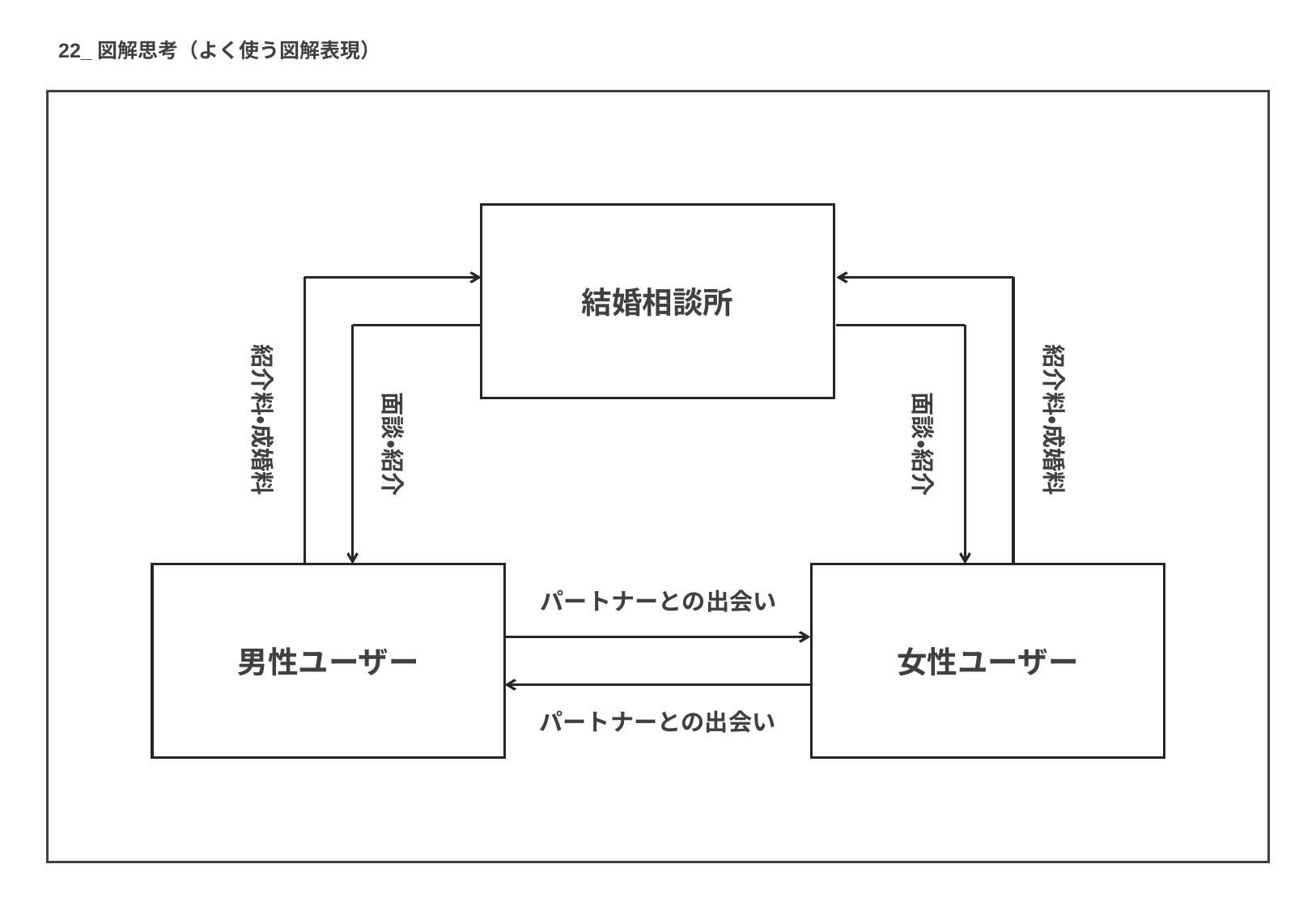

22_図解思考（よく使う図解表現）

結婚相談所
紹介料・成婚料
面談・紹介
紹介料・成婚料
面談・紹介

男性ユーザー

女性ユーザー
パートナーとの出会い
パートナーとの出会い